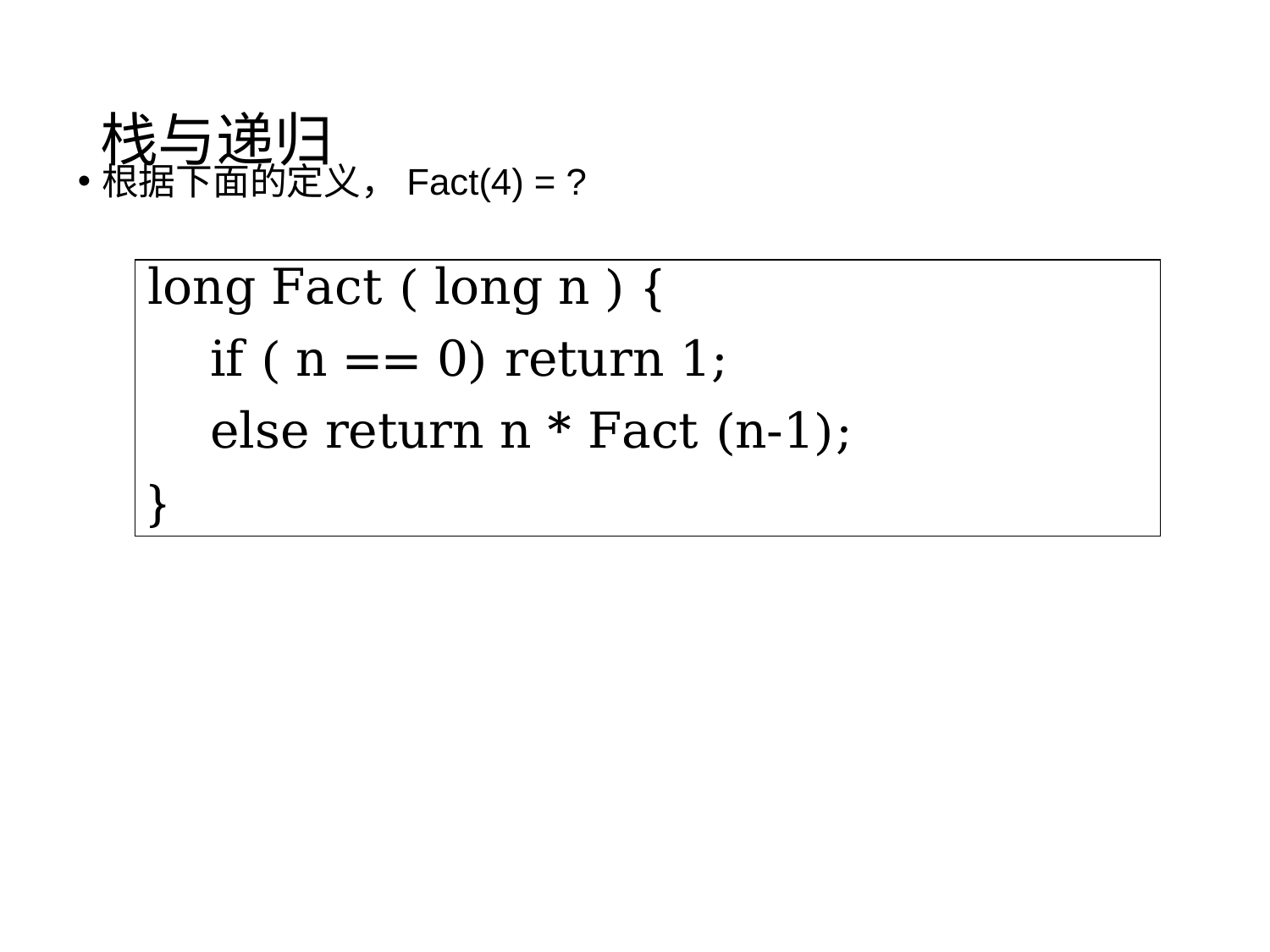

# 栈与递归
根据下面的定义，Fact(4) = ?
long Fact ( long n ) {
    if ( n == 0) return 1;
    else return n * Fact (n-1);
}